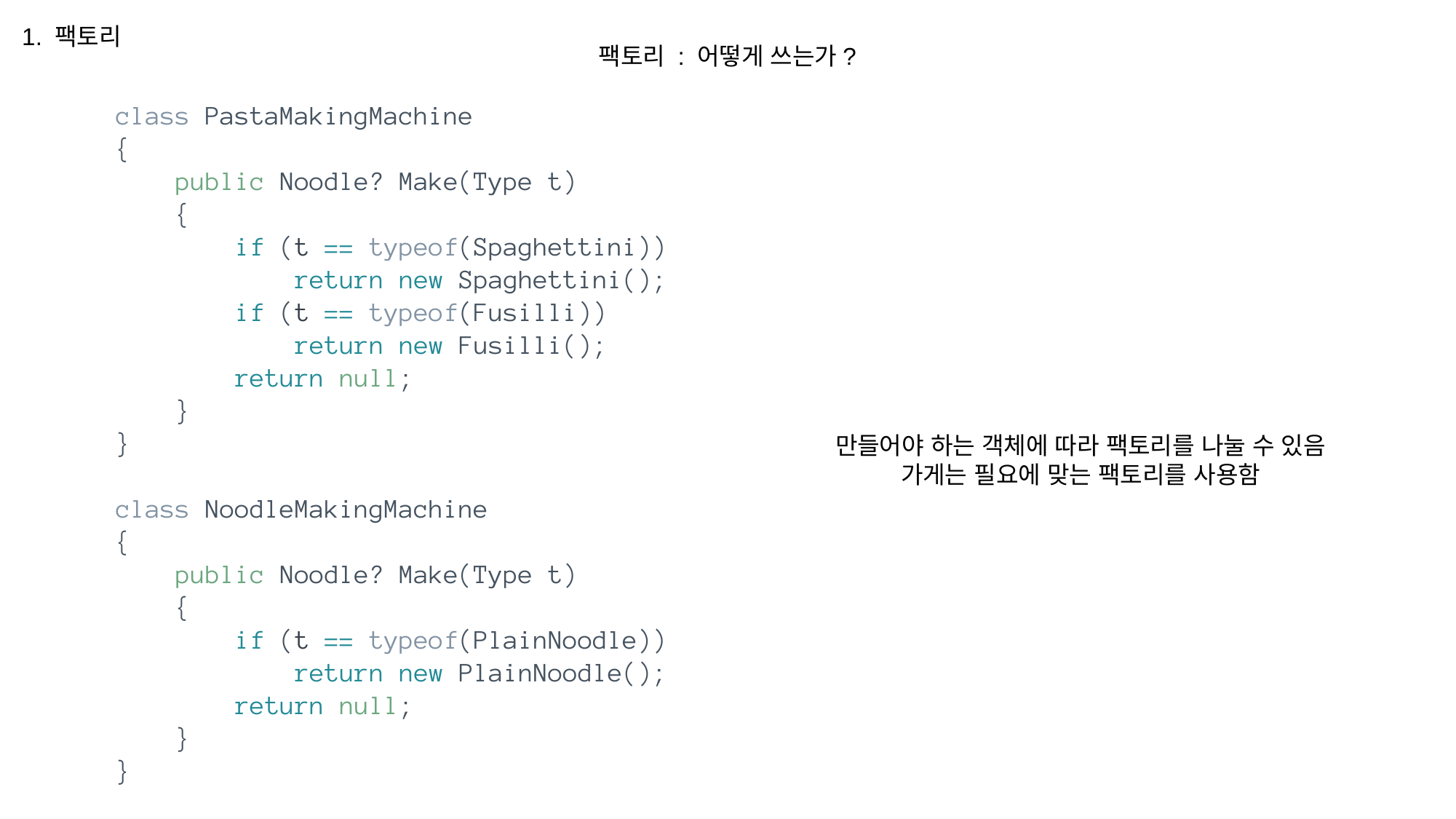

1. 팩토리
팩토리 : 어떻게 쓰는가?
class PastaMakingMachine
{
    public Noodle? Make(Type t)
    {
        if (t == typeof(Spaghettini))
            return new Spaghettini();
        if (t == typeof(Fusilli))
            return new Fusilli();
        return null;
    }
}
class NoodleMakingMachine
{
    public Noodle? Make(Type t)
    {
        if (t == typeof(PlainNoodle))
            return new PlainNoodle();
        return null;
    }
}
만들어야 하는 객체에 따라 팩토리를 나눌 수 있음
가게는 필요에 맞는 팩토리를 사용함